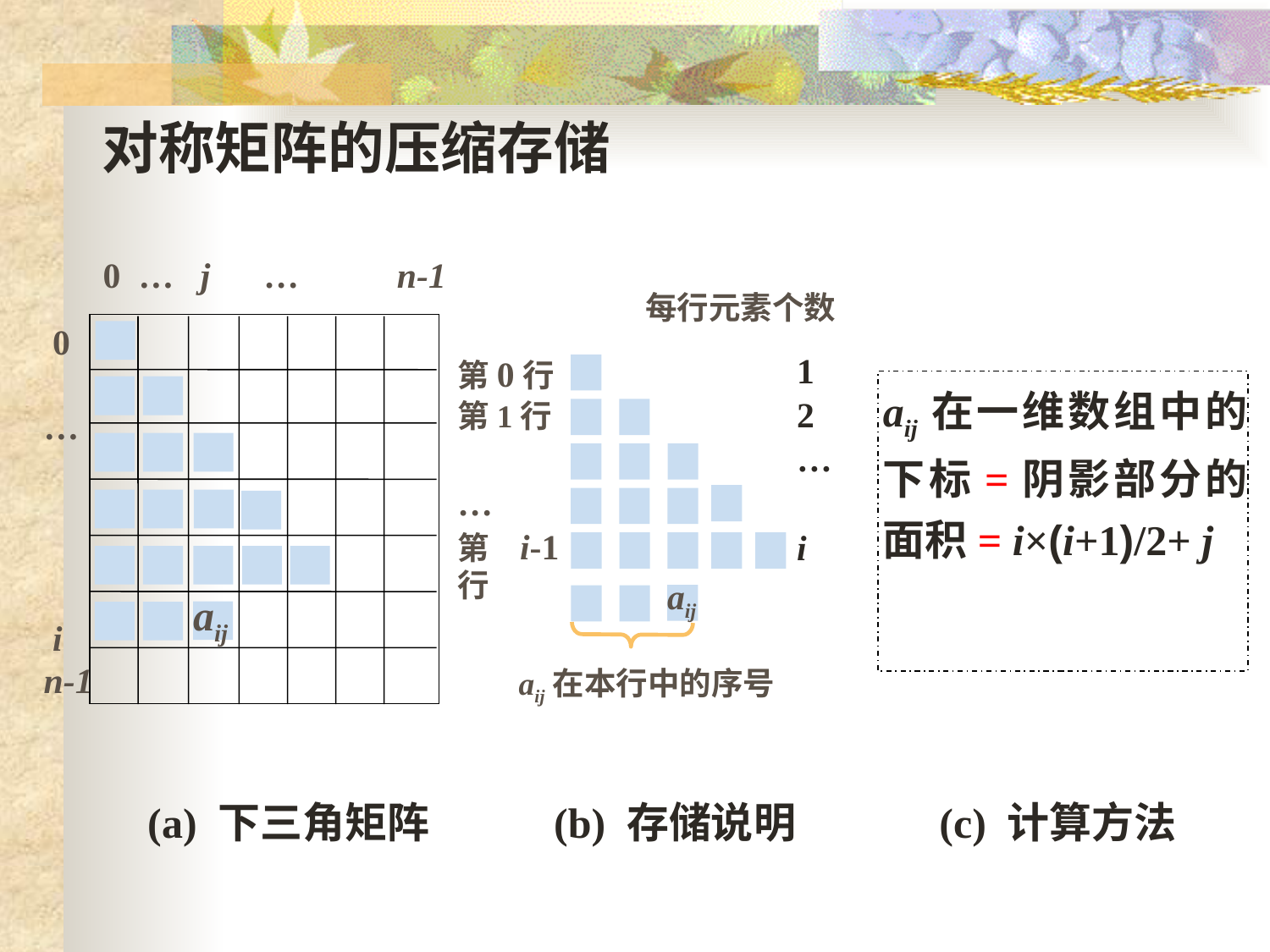

对称矩阵的压缩存储
0  …   j      …           n-1
每行元素个数
1
2
…

i

  0

 …

  i
 n-1

第0行
第1行

…
第i-1行

aij

aij在本行中的序号

aij在一维数组中的下标=阴影部分的面积= i×(i+1)/2+ j

aij

(a) 下三角矩阵            (b) 存储说明              (c) 计算方法